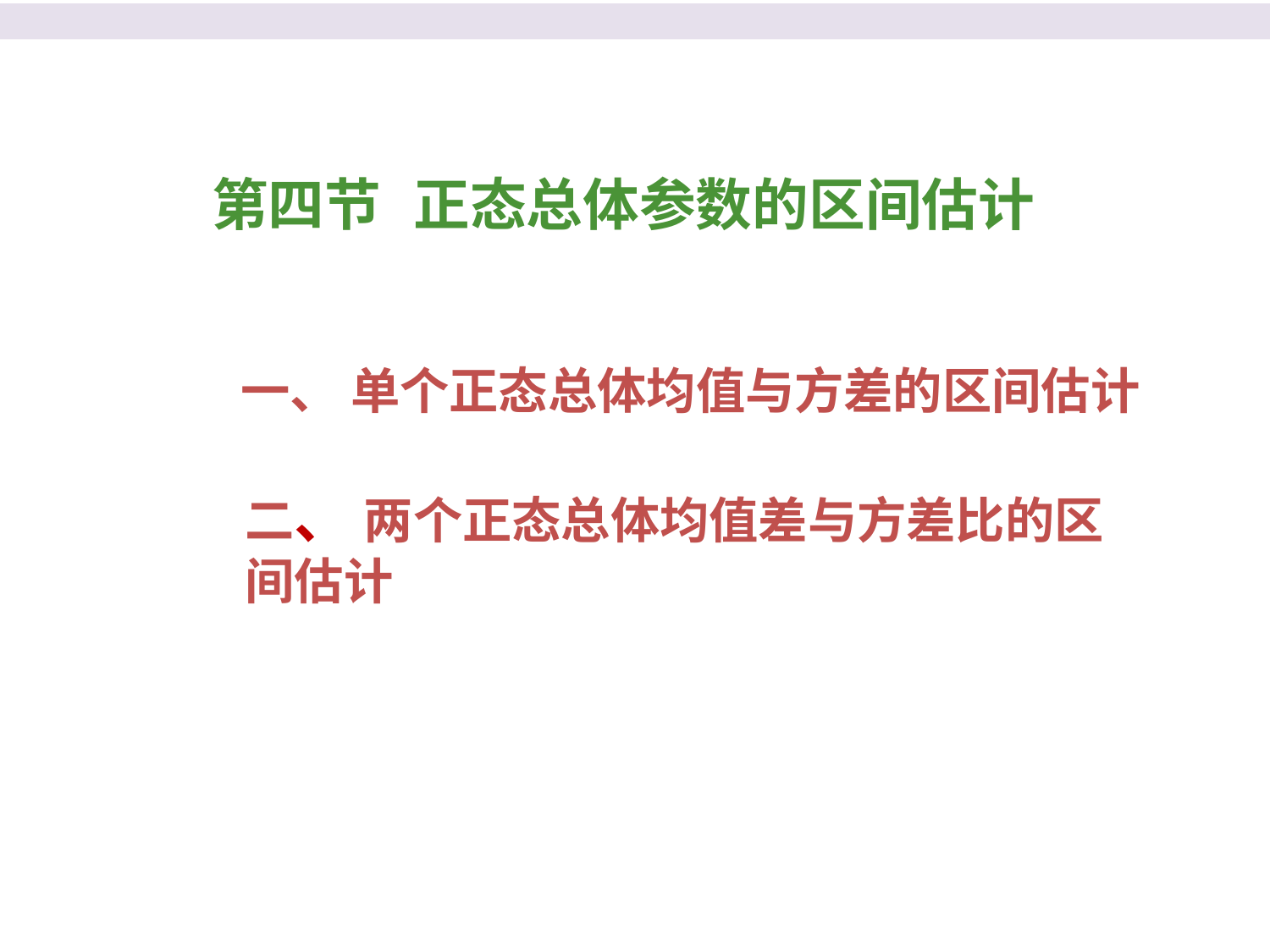

第四节  正态总体参数的区间估计
一、 单个正态总体均值与方差的区间估计
二、 两个正态总体均值差与方差比的区间估计